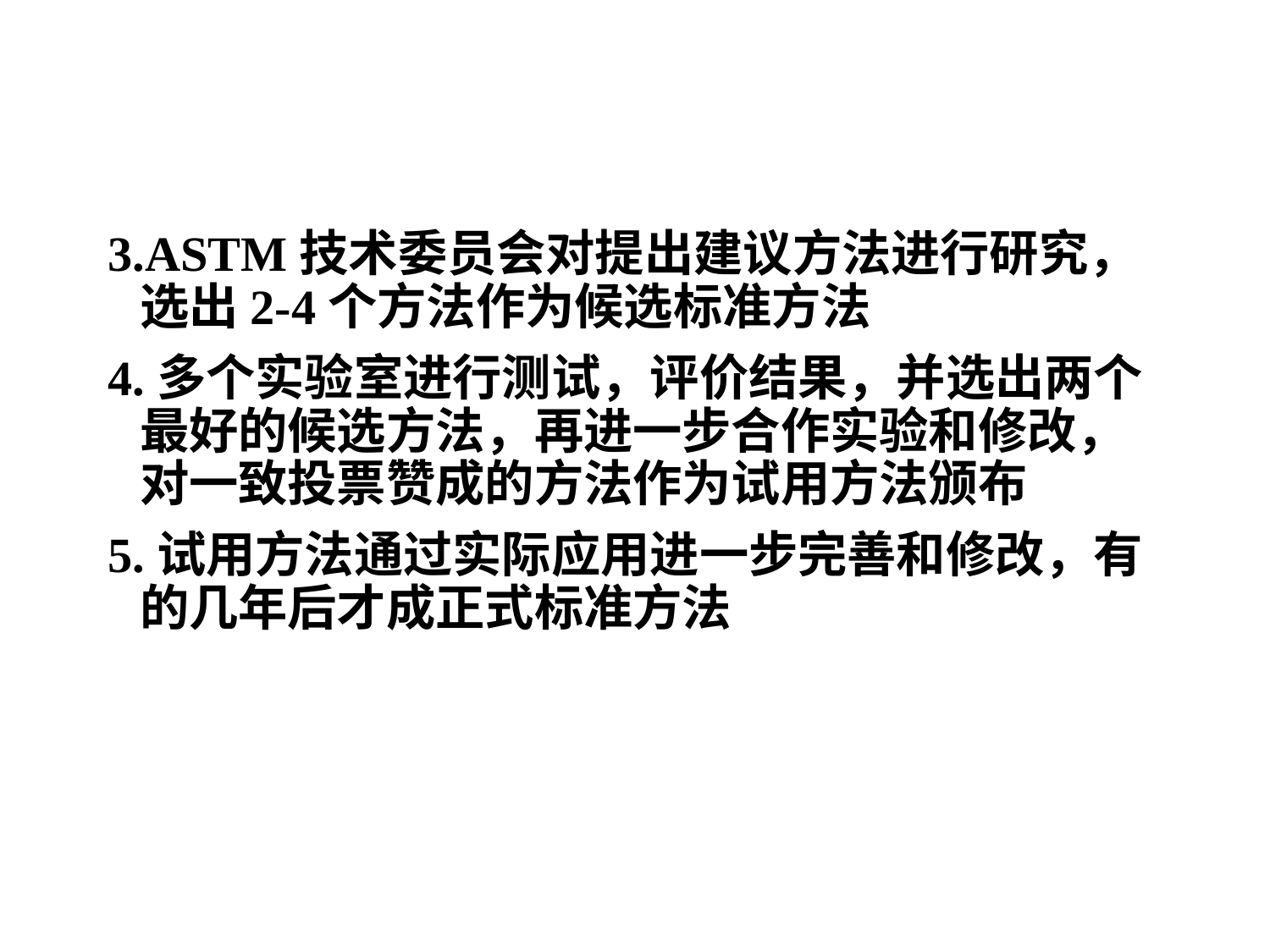

3.ASTM技术委员会对提出建议方法进行研究，选出2-4个方法作为候选标准方法
4.多个实验室进行测试，评价结果，并选出两个最好的候选方法，再进一步合作实验和修改，对一致投票赞成的方法作为试用方法颁布
5.试用方法通过实际应用进一步完善和修改，有的几年后才成正式标准方法